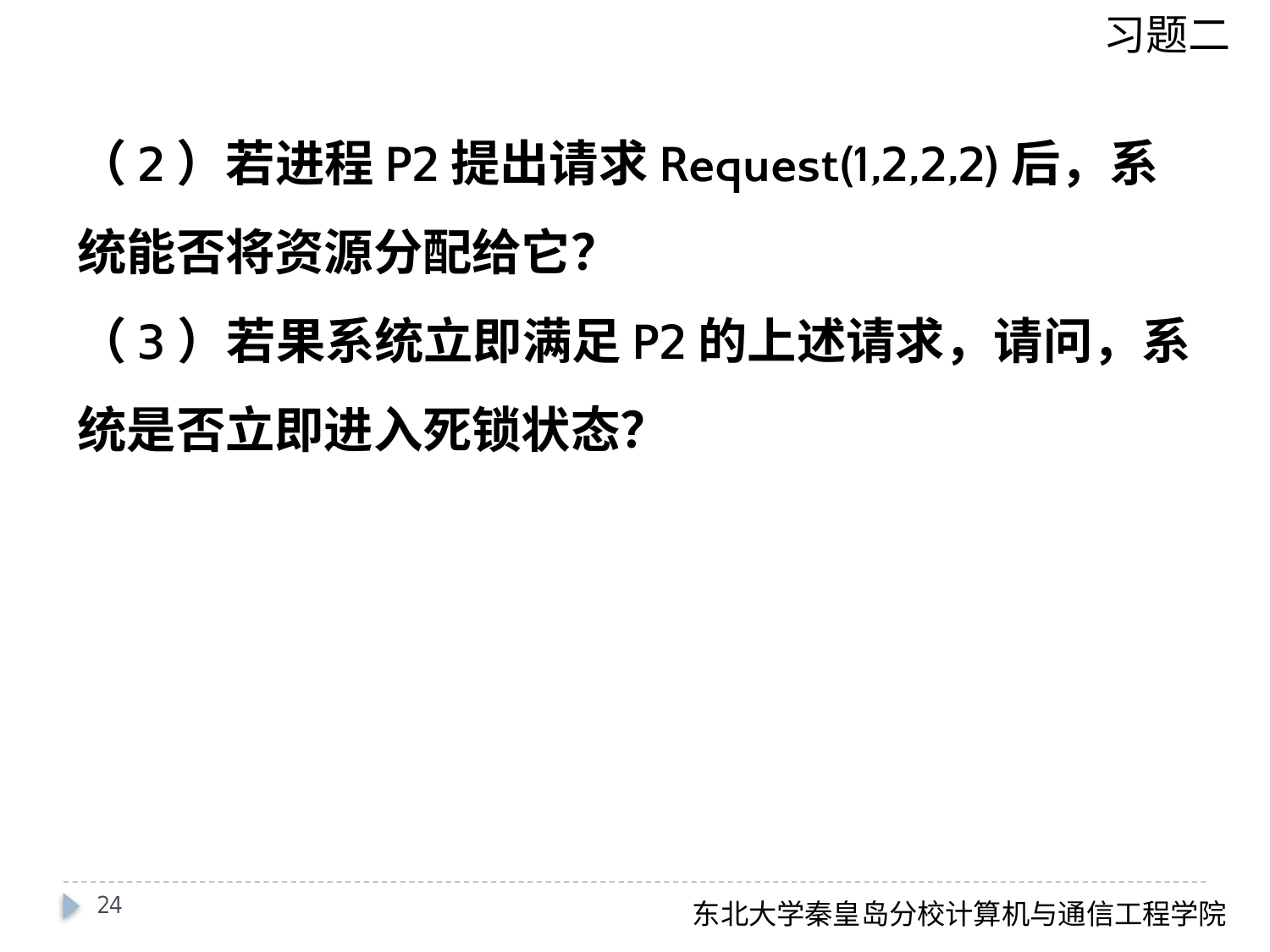

（2）若进程P2提出请求Request(1,2,2,2)后，系统能否将资源分配给它？
（3）若果系统立即满足P2的上述请求，请问，系统是否立即进入死锁状态？

24